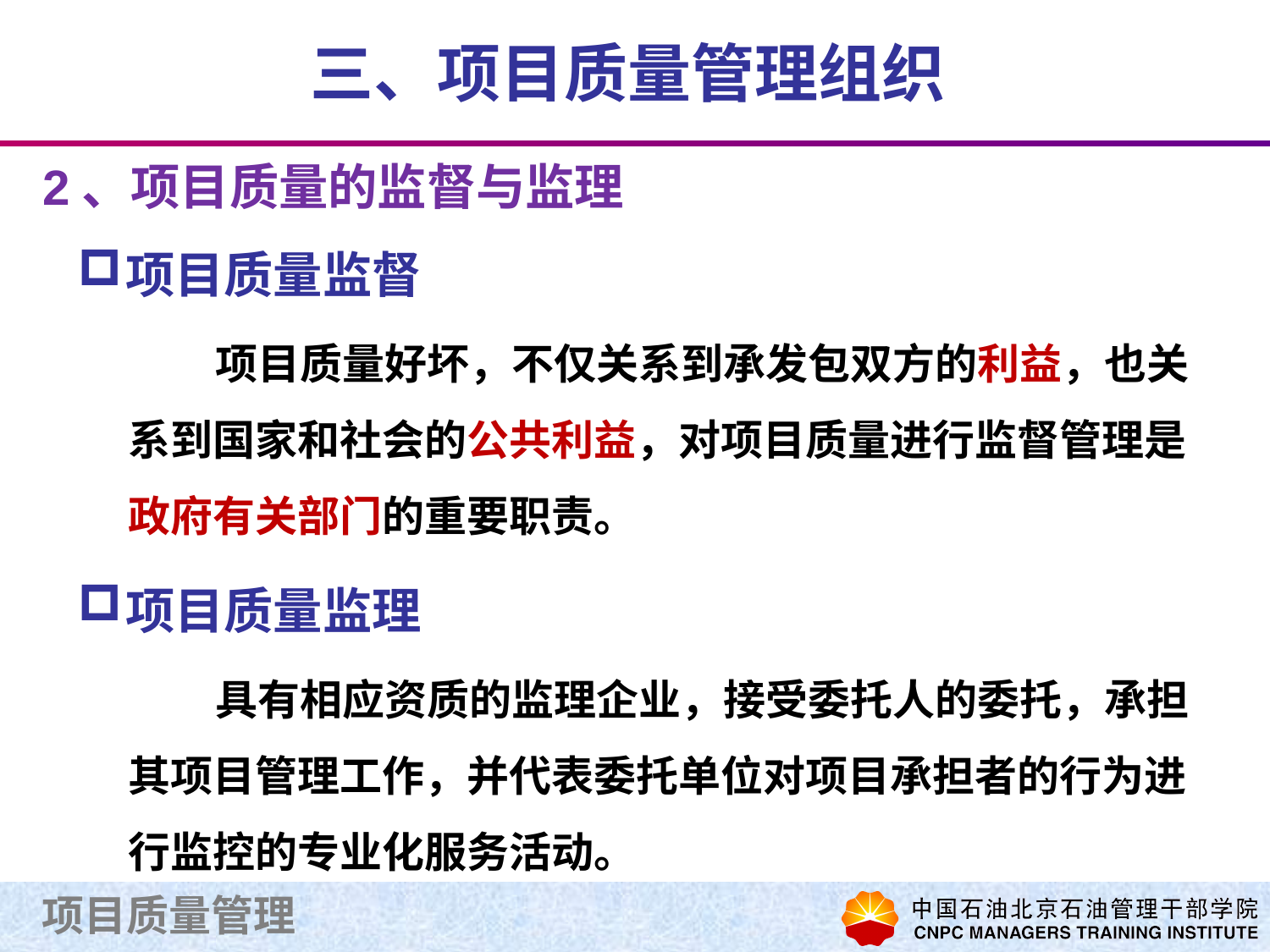

三、项目质量管理组织
2、项目质量的监督与监理
项目质量监督
项目质量好坏，不仅关系到承发包双方的利益，也关系到国家和社会的公共利益，对项目质量进行监督管理是政府有关部门的重要职责。
项目质量监理
具有相应资质的监理企业，接受委托人的委托，承担其项目管理工作，并代表委托单位对项目承担者的行为进行监控的专业化服务活动。